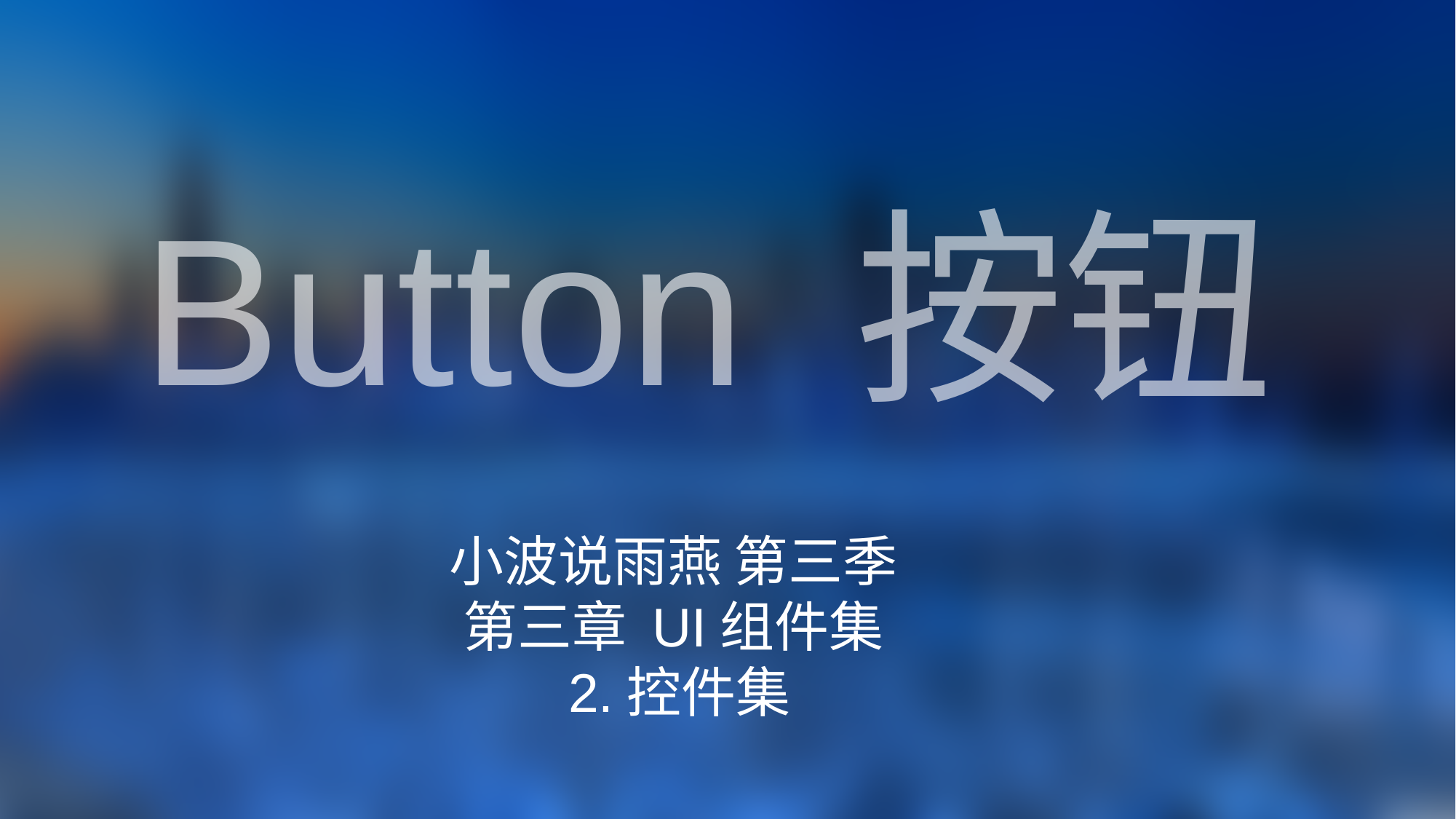

Button 按钮
小波说雨燕 第三季
第三章 UI组件集
2.控件集